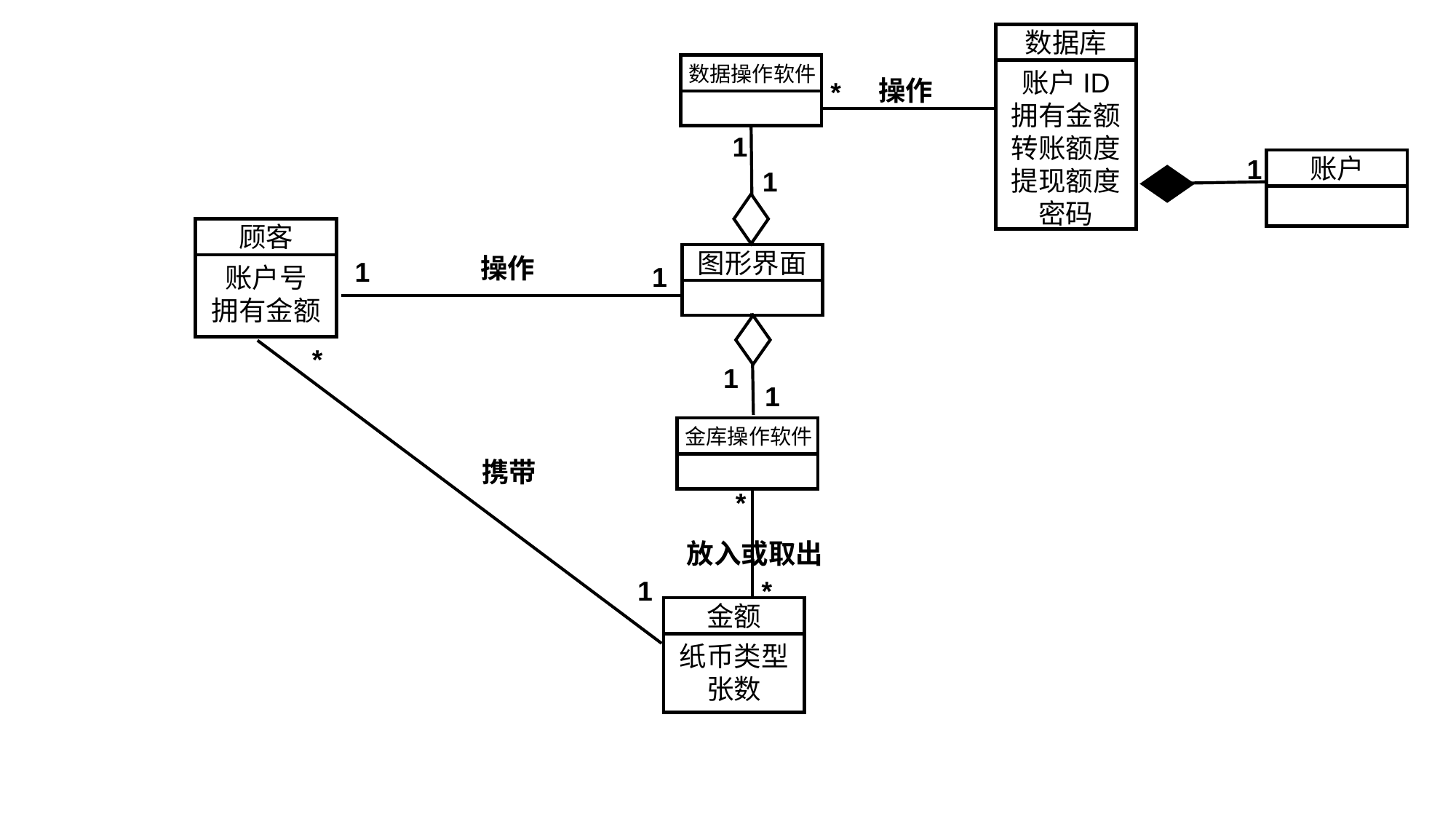

数据库

账户ID
拥有金额
转账额度
提现额度
密码

数据操作软件

操作
*
1
1

账户

1

顾客

账户号
拥有金额
图形界面

操作
1
1

1
1
*
携带
1

金库操作软件

*
放入或取出
*
金额

纸币类型
张数